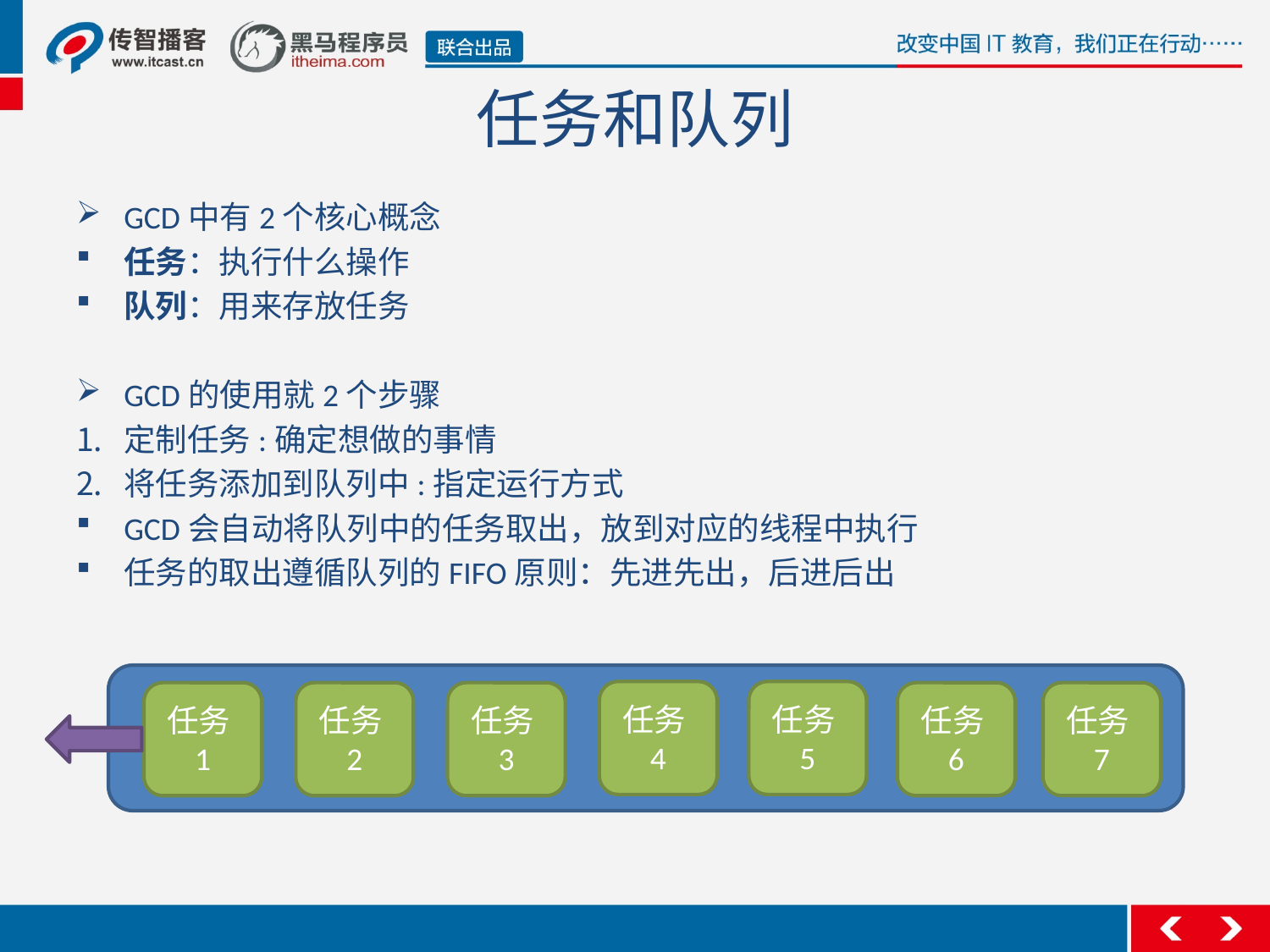

# 任务和队列
GCD中有2个核心概念
任务：执行什么操作
队列：用来存放任务

GCD的使用就2个步骤
定制任务:确定想做的事情
将任务添加到队列中:指定运行方式
GCD会自动将队列中的任务取出，放到对应的线程中执行
任务的取出遵循队列的FIFO原则：先进先出，后进后出

任务5
任务4
任务6
任务7
任务3
任务2
任务1